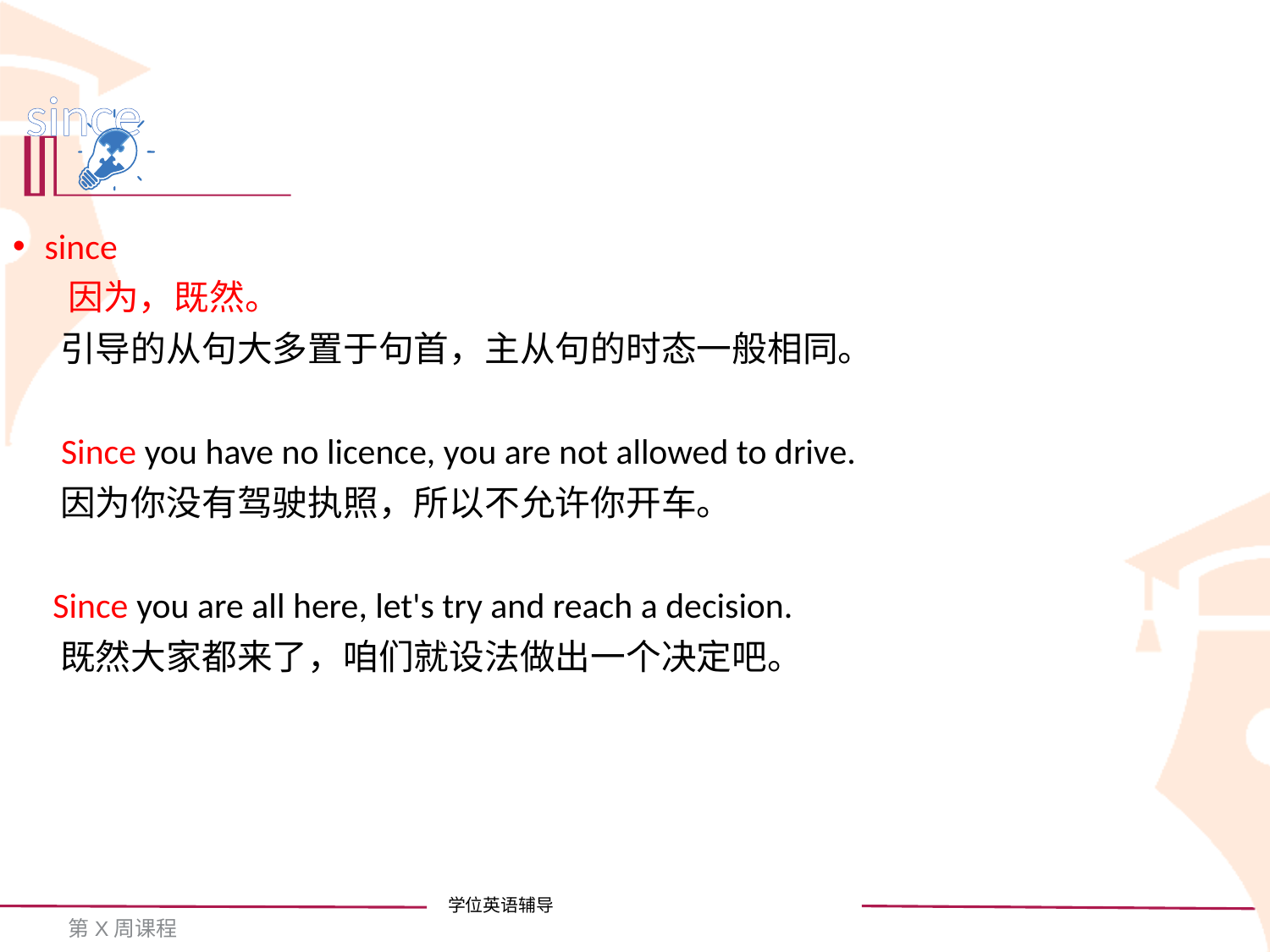

since

 since
      因为，既然。
     引导的从句大多置于句首，主从句的时态一般相同。

      Since you have no licence, you are not allowed to drive.
     因为你没有驾驶执照，所以不允许你开车。

     Since you are all here, let's try and reach a decision.
     既然大家都来了，咱们就设法做出一个决定吧。